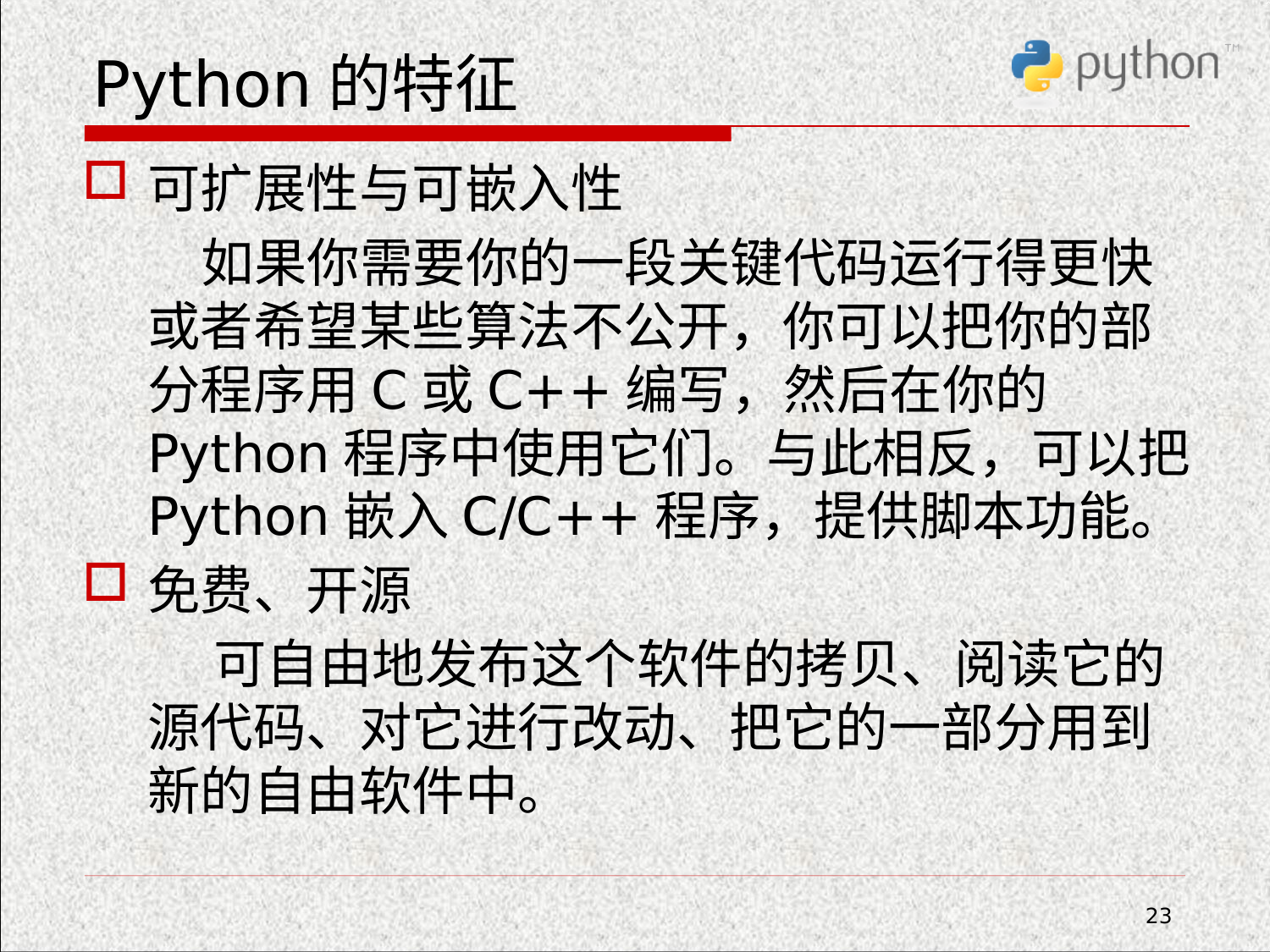

# Python的特征
可扩展性与可嵌入性
         如果你需要你的一段关键代码运行得更快或者希望某些算法不公开，你可以把你的部分程序用C或C++编写，然后在你的Python程序中使用它们。与此相反，可以把Python嵌入C/C++程序，提供脚本功能。
免费、开源
          可自由地发布这个软件的拷贝、阅读它的源代码、对它进行改动、把它的一部分用到新的自由软件中。
23